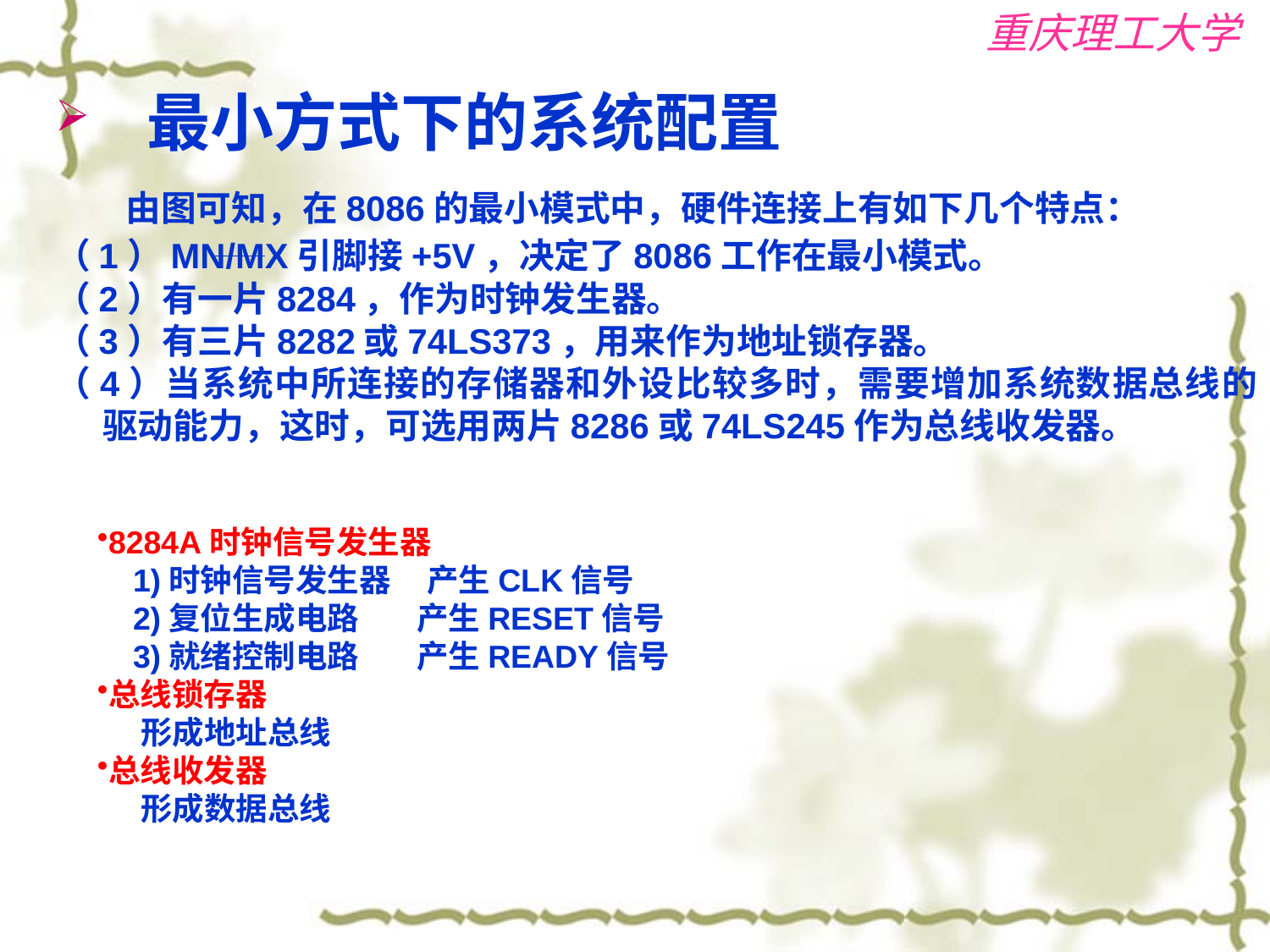

最小方式下的系统配置
    由图可知，在8086的最小模式中，硬件连接上有如下几个特点：
（1）MN/MX引脚接+5V，决定了8086工作在最小模式。
（2）有一片8284，作为时钟发生器。
（3）有三片8282或74LS373，用来作为地址锁存器。
（4）当系统中所连接的存储器和外设比较多时，需要增加系统数据总线的驱动能力，这时，可选用两片8286或74LS245作为总线收发器。

8284A时钟信号发生器
    1)时钟信号发生器     产生CLK信号
    2)复位生成电路        产生RESET信号
    3)就绪控制电路        产生READY信号
总线锁存器
     形成地址总线
总线收发器
     形成数据总线